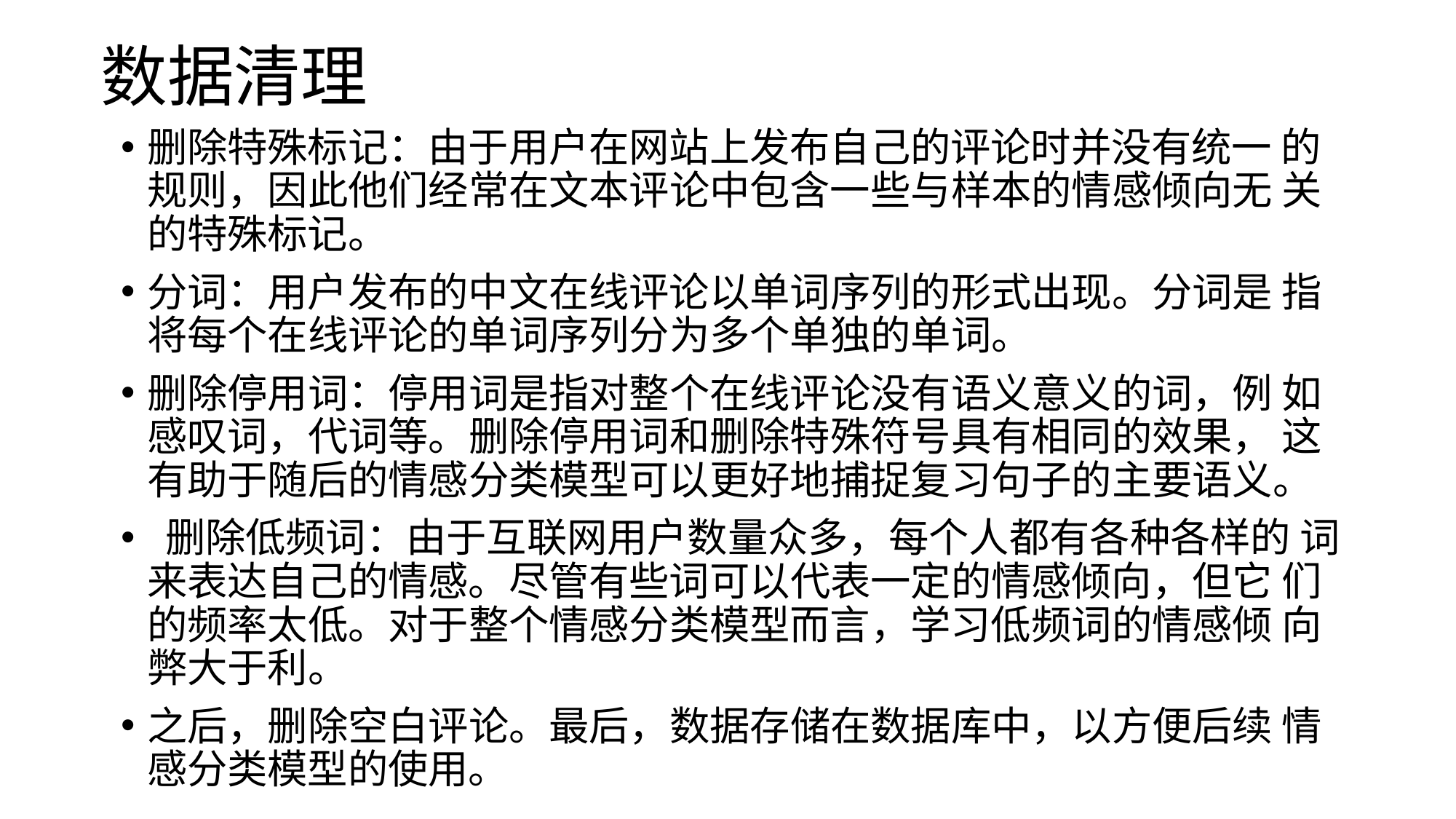

# 数据清理
删除特殊标记：由于用户在网站上发布自己的评论时并没有统一 的规则，因此他们经常在文本评论中包含一些与样本的情感倾向无 关的特殊标记。
分词：用户发布的中文在线评论以单词序列的形式出现。分词是 指将每个在线评论的单词序列分为多个单独的单词。
删除停用词：停用词是指对整个在线评论没有语义意义的词，例 如感叹词，代词等。删除停用词和删除特殊符号具有相同的效果， 这有助于随后的情感分类模型可以更好地捕捉复习句子的主要语义。
 删除低频词：由于互联网用户数量众多，每个人都有各种各样的 词来表达自己的情感。尽管有些词可以代表一定的情感倾向，但它 们的频率太低。对于整个情感分类模型而言，学习低频词的情感倾 向弊大于利。
之后，删除空白评论。最后，数据存储在数据库中，以方便后续 情感分类模型的使用。